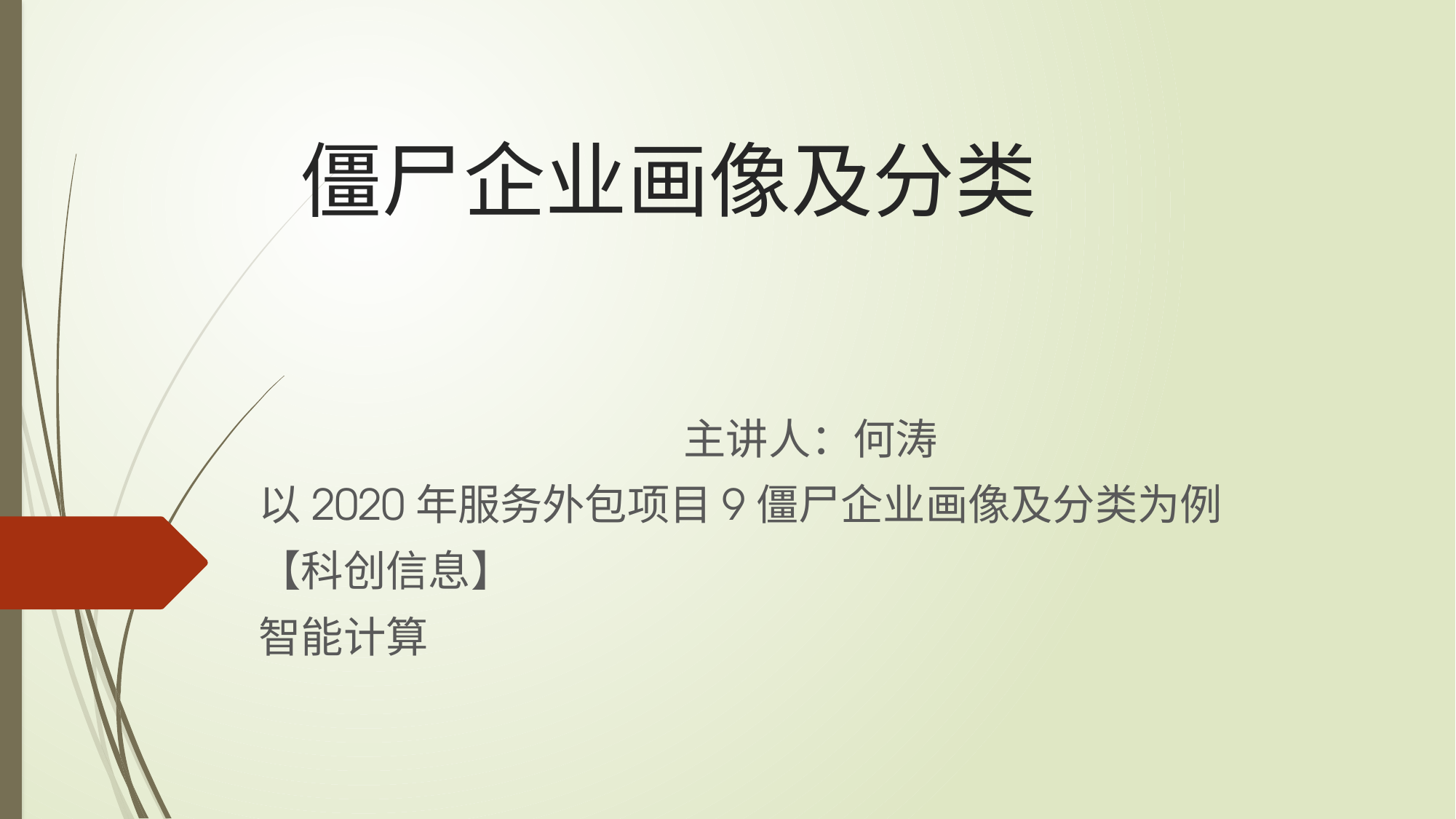

# 僵尸企业画像及分类
主讲人：何涛
以2020年服务外包项目9僵尸企业画像及分类为例
【科创信息】
智能计算